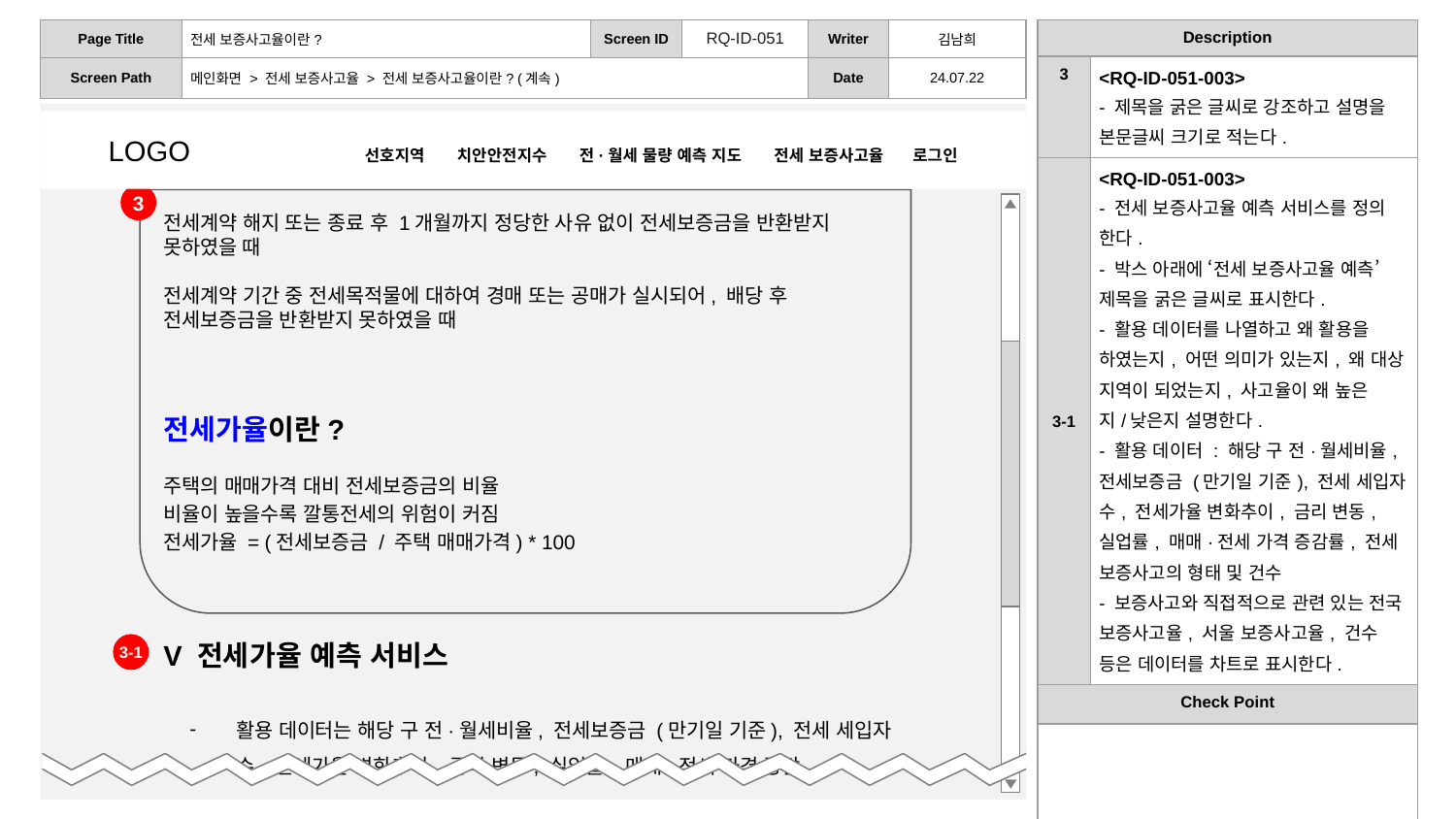

| Description |  |
| --- | --- |
| 3 | <RQ-ID-051-003> - 제목을 굵은 글씨로 강조하고 설명을 본문글씨 크기로 적는다. |
| 3-1 | <RQ-ID-051-003> - 전세 보증사고율 예측 서비스를 정의 한다. - 박스 아래에 ‘전세 보증사고율 예측’ 제목을 굵은 글씨로 표시한다. - 활용 데이터를 나열하고 왜 활용을 하였는지, 어떤 의미가 있는지, 왜 대상 지역이 되었는지, 사고율이 왜 높은지/낮은지 설명한다. - 활용 데이터 : 해당 구 전·월세비율, 전세보증금 (만기일 기준), 전세 세입자 수, 전세가율 변화추이, 금리 변동, 실업률, 매매·전세 가격 증감률, 전세 보증사고의 형태 및 건수 - 보증사고와 직접적으로 관련 있는 전국 보증사고율, 서울 보증사고율, 건수 등은 데이터를 차트로 표시한다. |
| Check Point |  |
|  |  |
| Page Title | 전세 보증사고율이란? | Screen ID | RQ-ID-051 | Writer | 김남희 |
| --- | --- | --- | --- | --- | --- |
| Screen Path | 메인화면 > 전세 보증사고율 > 전세 보증사고율이란? (계속) |  |  | Date | 24.07.22 |

LOGO	             선호지역       치안안전지수       전·월세 물량 예측 지도       전세 보증사고율      로그인
3

전세계약 해지 또는 종료 후 1개월까지 정당한 사유 없이 전세보증금을 반환받지 못하였을 때

전세계약 기간 중 전세목적물에 대하여 경매 또는 공매가 실시되어, 배당 후 전세보증금을 반환받지 못하였을 때

전세가율이란?

주택의 매매가격 대비 전세보증금의 비율
비율이 높을수록 깔통전세의 위험이 커짐
전세가율 = (전세보증금 / 주택 매매가격) * 100
V 전세가율 예측 서비스

활용 데이터는 해당 구 전·월세비율, 전세보증금 (만기일 기준), 전세 세입자 수, 전세가율 변화추이, 금리 변동, 실업률, 매매·전세 가격 증감
3-1